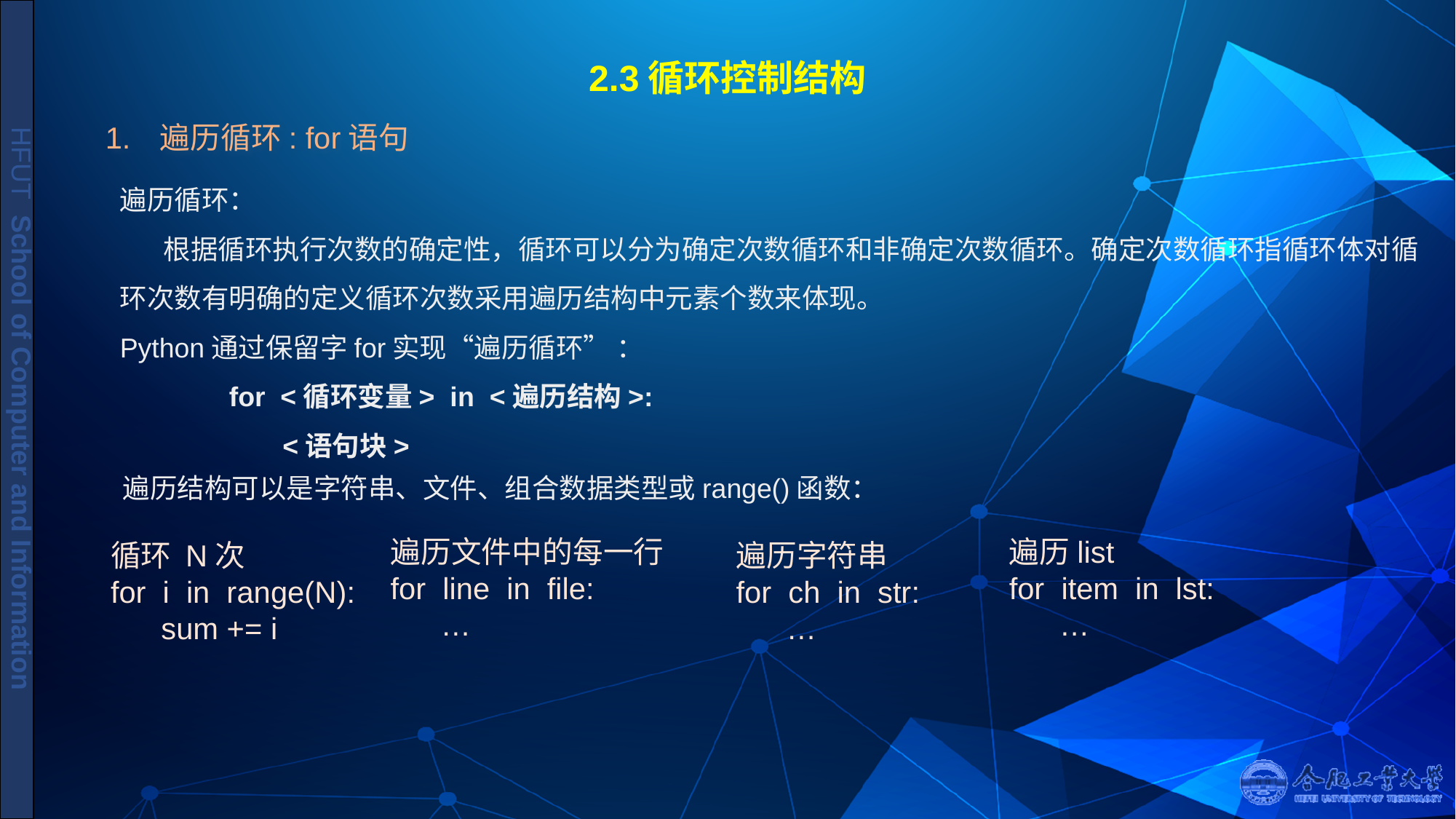

# 2.3循环控制结构
遍历循环: for语句
遍历循环：
      根据循环执行次数的确定性，循环可以分为确定次数循环和非确定次数循环。确定次数循环指循环体对循
环次数有明确的定义循环次数采用遍历结构中元素个数来体现。
Python通过保留字for实现“遍历循环” ：
for  <循环变量>  in  <遍历结构>:
       <语句块>
遍历结构可以是字符串、文件、组合数据类型或range()函数：
遍历list
for  item  in  lst:
      …
遍历文件中的每一行
for  line  in  file:
      …
循环 N次
for  i  in  range(N):
      sum += i
遍历字符串
for  ch  in  str:
      …